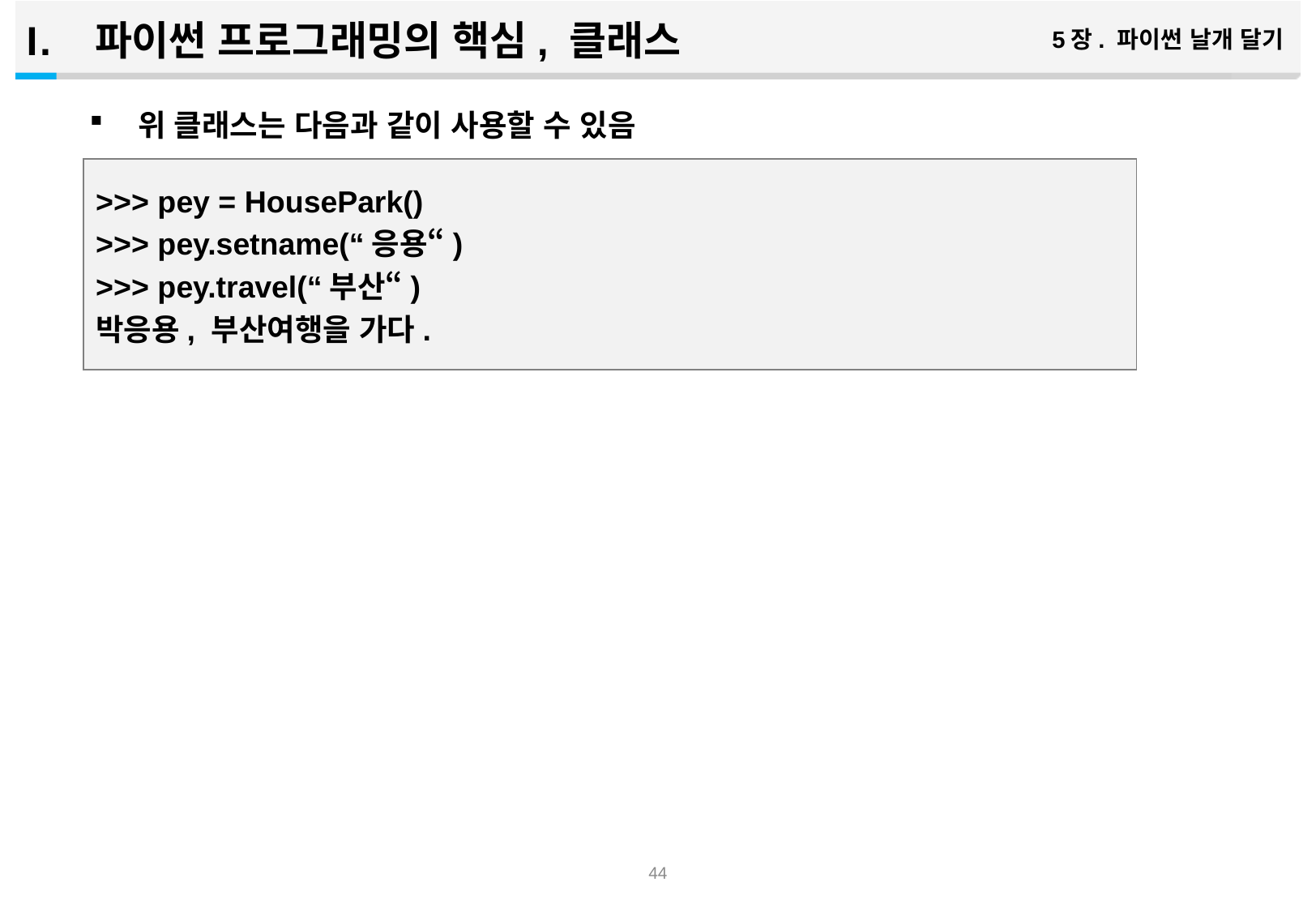

파이썬 프로그래밍의 핵심, 클래스
5장. 파이썬 날개 달기
위 클래스는 다음과 같이 사용할 수 있음
>>> pey = HousePark()
>>> pey.setname(“응용“)
>>> pey.travel(“부산“)
박응용, 부산여행을 가다.
44